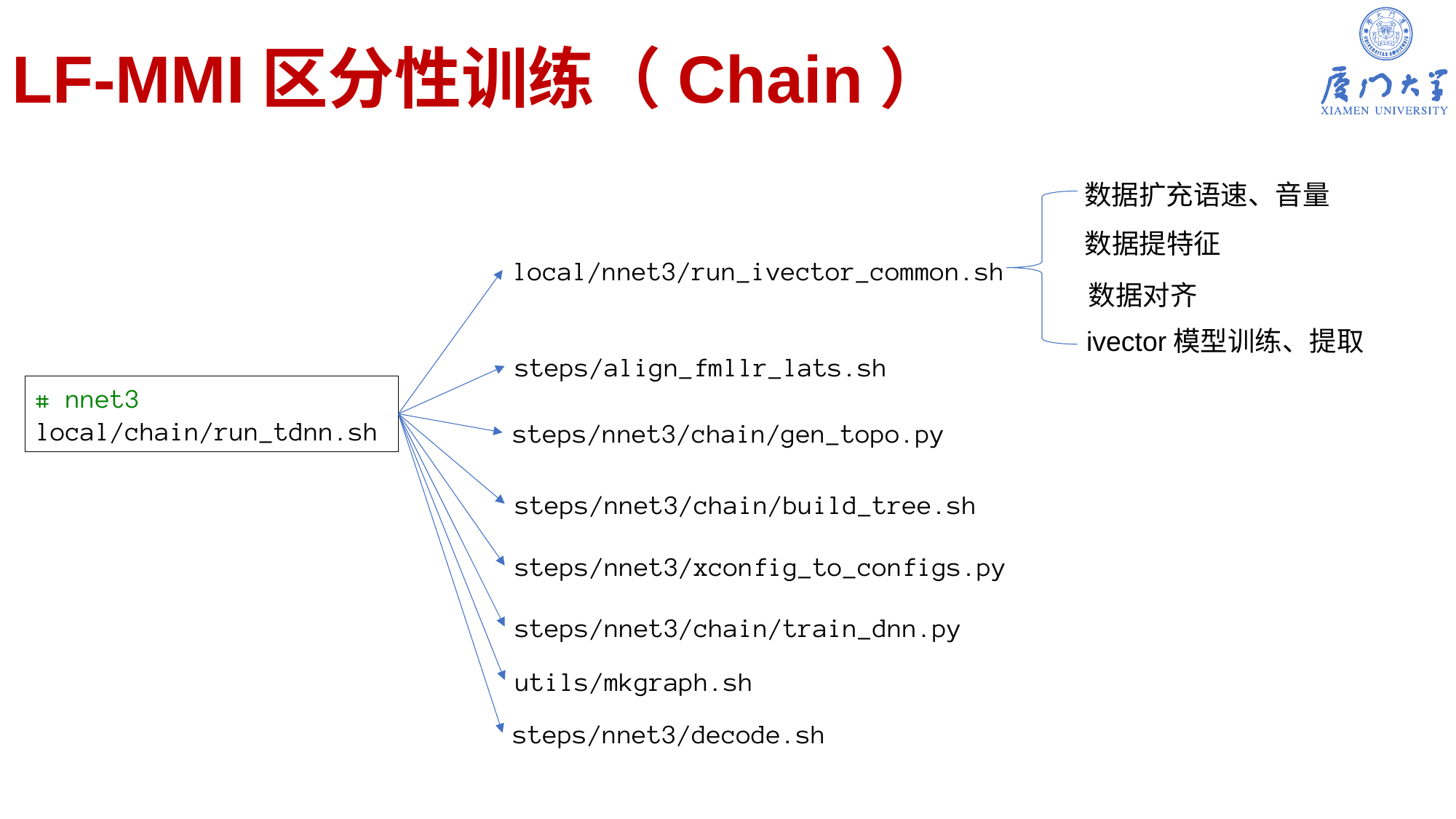

# LF-MMI区分性训练（Chain）
数据扩充语速、音量

数据提特征
local/nnet3/run_ivector_common.sh
数据对齐
ivector模型训练、提取
steps/align_fmllr_lats.sh
# nnet3
local/chain/run_tdnn.sh
steps/nnet3/chain/gen_topo.py
steps/nnet3/chain/build_tree.sh
steps/nnet3/xconfig_to_configs.py
steps/nnet3/chain/train_dnn.py
utils/mkgraph.sh
steps/nnet3/decode.sh